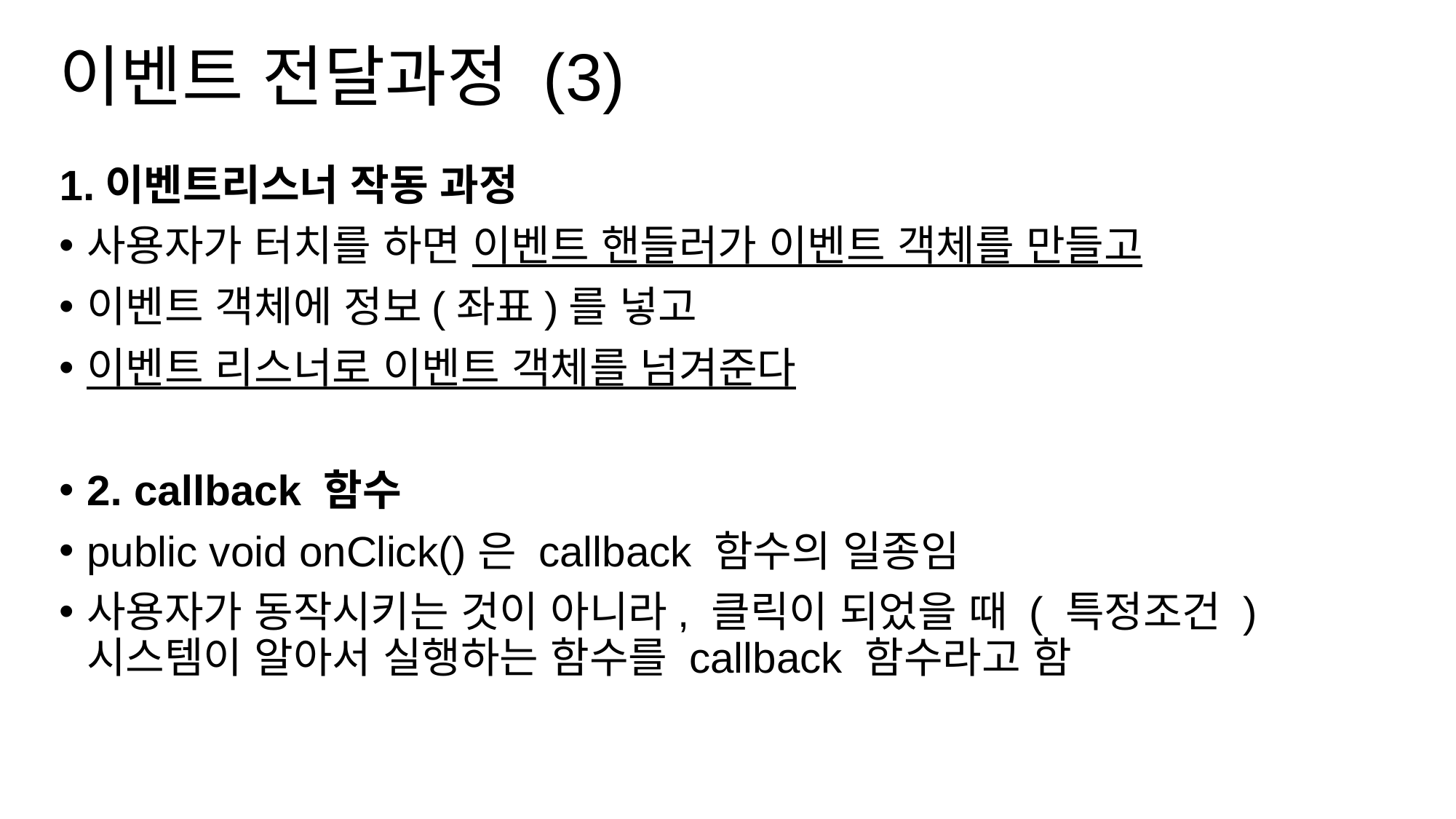

# 이벤트 전달과정 (3)
1.이벤트리스너 작동 과정
사용자가 터치를 하면 이벤트 핸들러가 이벤트 객체를 만들고
이벤트 객체에 정보(좌표)를 넣고
이벤트 리스너로 이벤트 객체를 넘겨준다

2. callback 함수
public void onClick()은 callback 함수의 일종임
사용자가 동작시키는 것이 아니라, 클릭이 되었을 때 ( 특정조건 ) 시스템이 알아서 실행하는 함수를 callback 함수라고 함